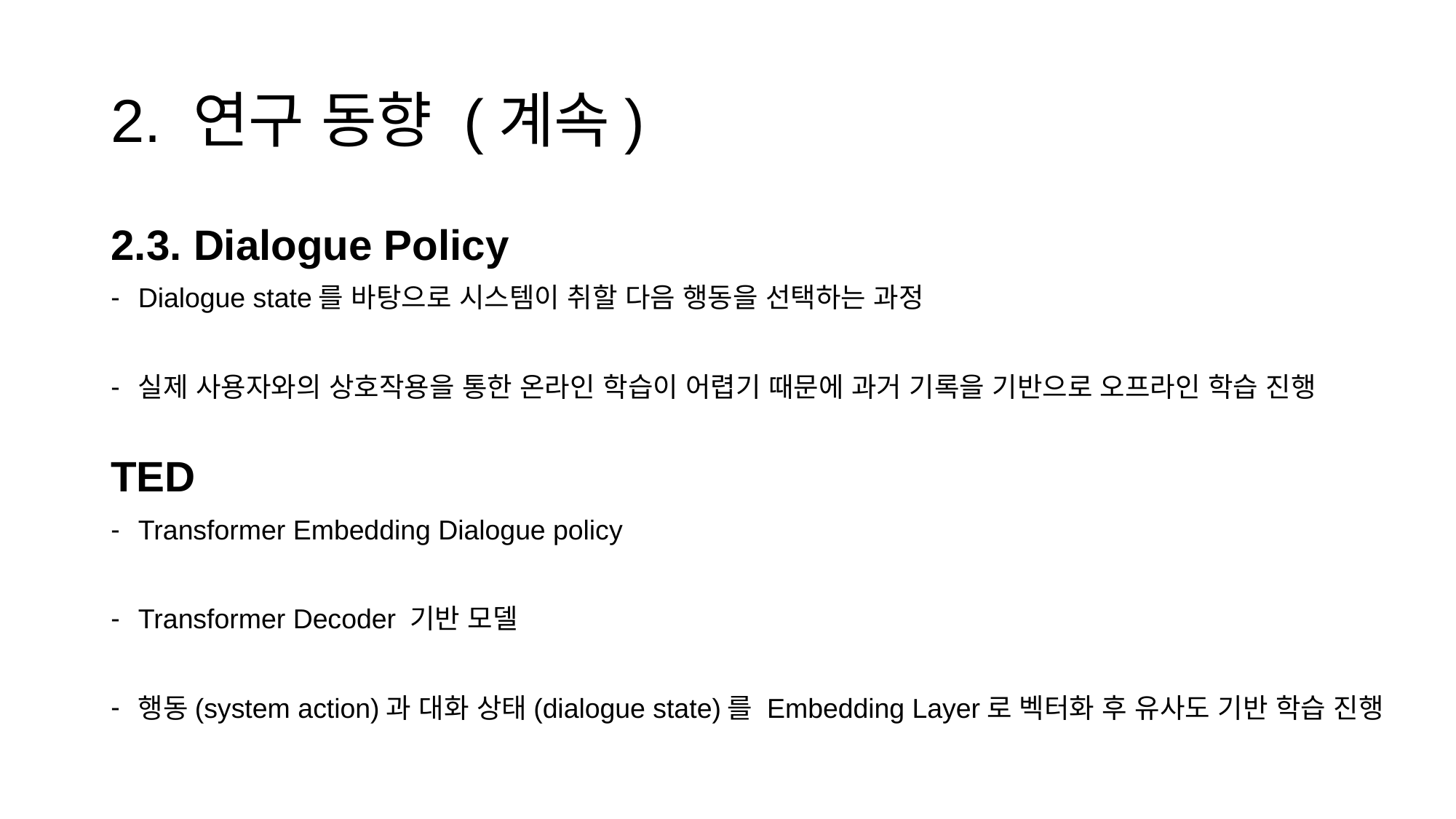

# 2. 연구 동향 (계속)
2.3. Dialogue Policy
Dialogue state를 바탕으로 시스템이 취할 다음 행동을 선택하는 과정

실제 사용자와의 상호작용을 통한 온라인 학습이 어렵기 때문에 과거 기록을 기반으로 오프라인 학습 진행

TED
Transformer Embedding Dialogue policy

Transformer Decoder 기반 모델

행동(system action)과 대화 상태(dialogue state)를 Embedding Layer로 벡터화 후 유사도 기반 학습 진행